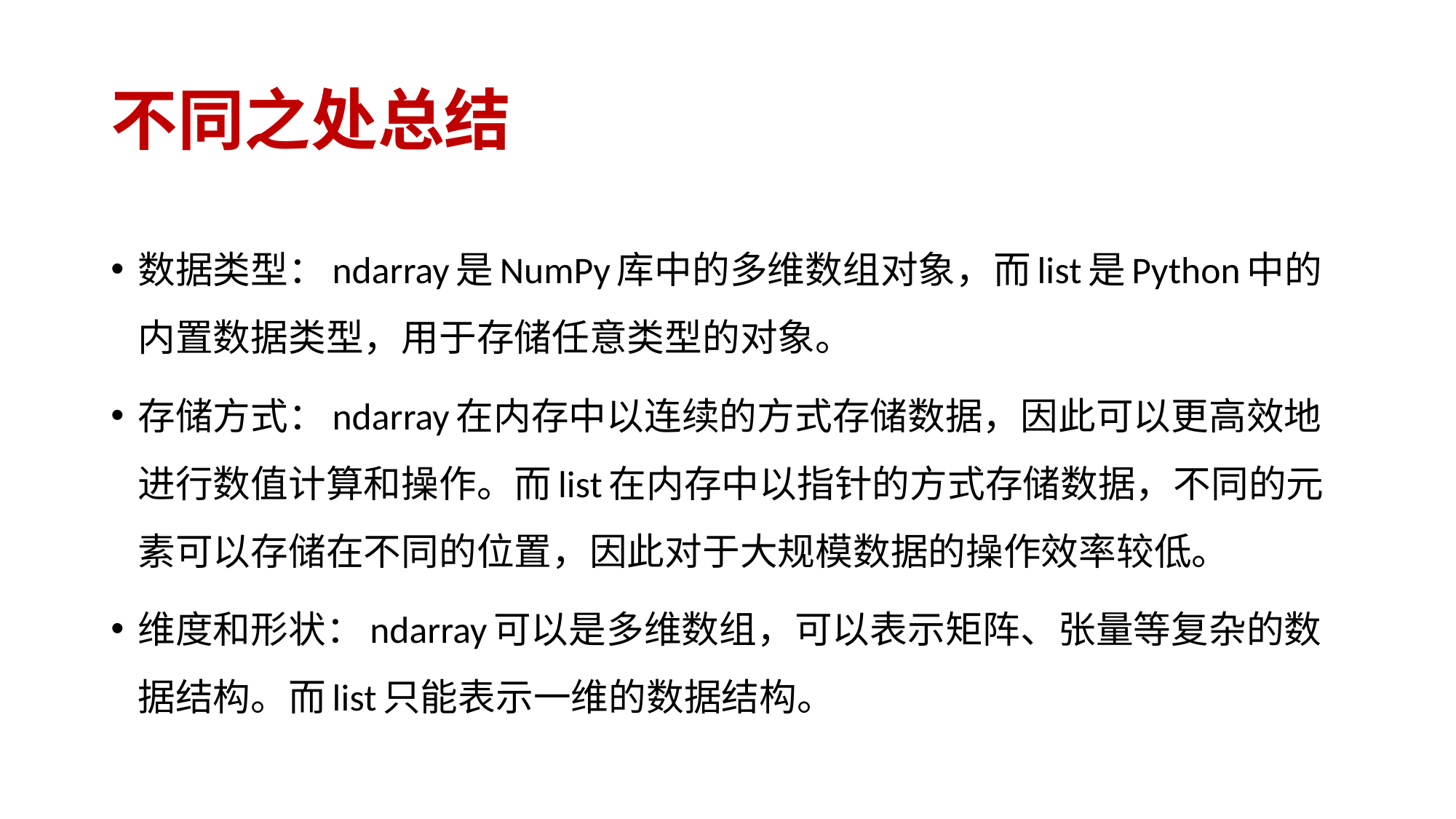

# 不同之处总结
数据类型：ndarray是NumPy库中的多维数组对象，而list是Python中的内置数据类型，用于存储任意类型的对象。
存储方式：ndarray在内存中以连续的方式存储数据，因此可以更高效地进行数值计算和操作。而list在内存中以指针的方式存储数据，不同的元素可以存储在不同的位置，因此对于大规模数据的操作效率较低。
维度和形状：ndarray可以是多维数组，可以表示矩阵、张量等复杂的数据结构。而list只能表示一维的数据结构。